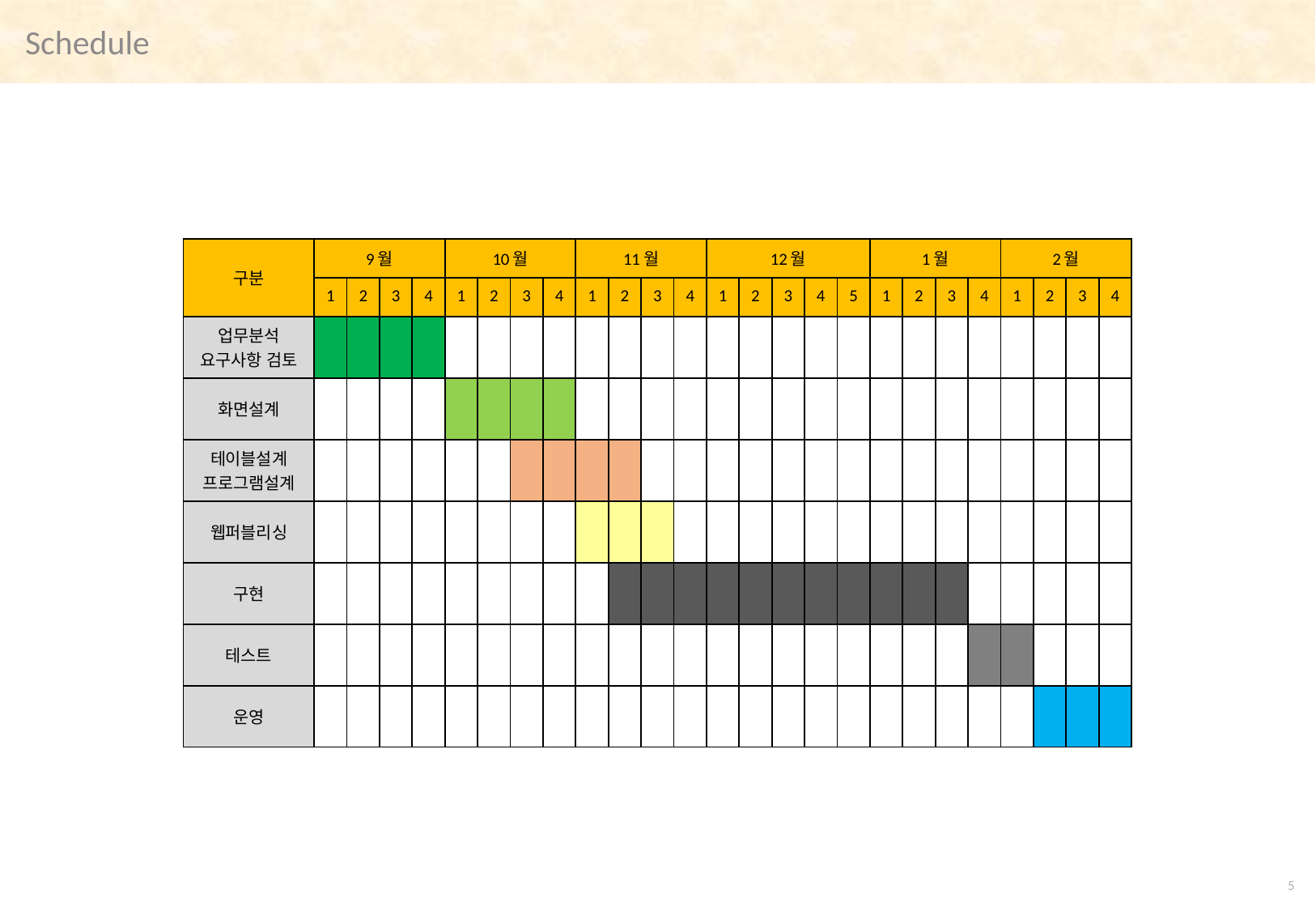

Schedule
| 구분 | 9월 |  |  |  | 10월 |  |  |  | 11월 |  |  |  | 12월 |  |  |  |  | 1월 |  |  |  | 2월 |  |  |  |
| --- | --- | --- | --- | --- | --- | --- | --- | --- | --- | --- | --- | --- | --- | --- | --- | --- | --- | --- | --- | --- | --- | --- | --- | --- | --- |
|  | 1 | 2 | 3 | 4 | 1 | 2 | 3 | 4 | 1 | 2 | 3 | 4 | 1 | 2 | 3 | 4 | 5 | 1 | 2 | 3 | 4 | 1 | 2 | 3 | 4 |
| 업무분석 요구사항 검토 |  |  |  |  |  |  |  |  |  |  |  |  |  |  |  |  |  |  |  |  |  |  |  |  |  |
| 화면설계 |  |  |  |  |  |  |  |  |  |  |  |  |  |  |  |  |  |  |  |  |  |  |  |  |  |
| 테이블설계 프로그램설계 |  |  |  |  |  |  |  |  |  |  |  |  |  |  |  |  |  |  |  |  |  |  |  |  |  |
| 웹퍼블리싱 |  |  |  |  |  |  |  |  |  |  |  |  |  |  |  |  |  |  |  |  |  |  |  |  |  |
| 구현 |  |  |  |  |  |  |  |  |  |  |  |  |  |  |  |  |  |  |  |  |  |  |  |  |  |
| 테스트 |  |  |  |  |  |  |  |  |  |  |  |  |  |  |  |  |  |  |  |  |  |  |  |  |  |
| 운영 |  |  |  |  |  |  |  |  |  |  |  |  |  |  |  |  |  |  |  |  |  |  |  |  |  |
5